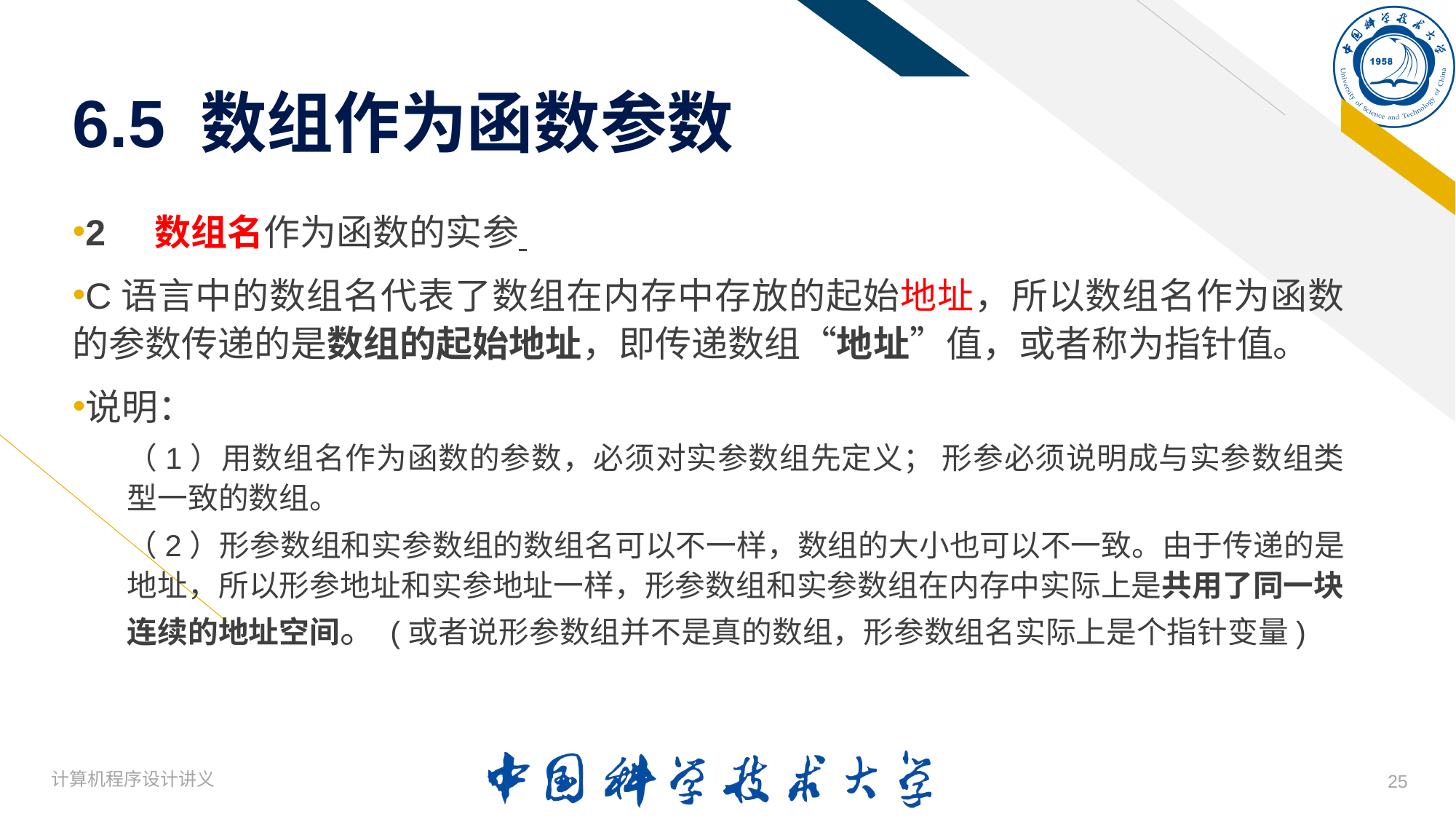

# 6.5 数组作为函数参数
2    数组名作为函数的实参
C语言中的数组名代表了数组在内存中存放的起始地址，所以数组名作为函数的参数传递的是数组的起始地址，即传递数组“地址”值，或者称为指针值。
说明：
（1）用数组名作为函数的参数，必须对实参数组先定义； 形参必须说明成与实参数组类型一致的数组。
（2）形参数组和实参数组的数组名可以不一样，数组的大小也可以不一致。由于传递的是地址，所以形参地址和实参地址一样，形参数组和实参数组在内存中实际上是共用了同一块连续的地址空间。 (或者说形参数组并不是真的数组，形参数组名实际上是个指针变量)
计算机程序设计讲义
25